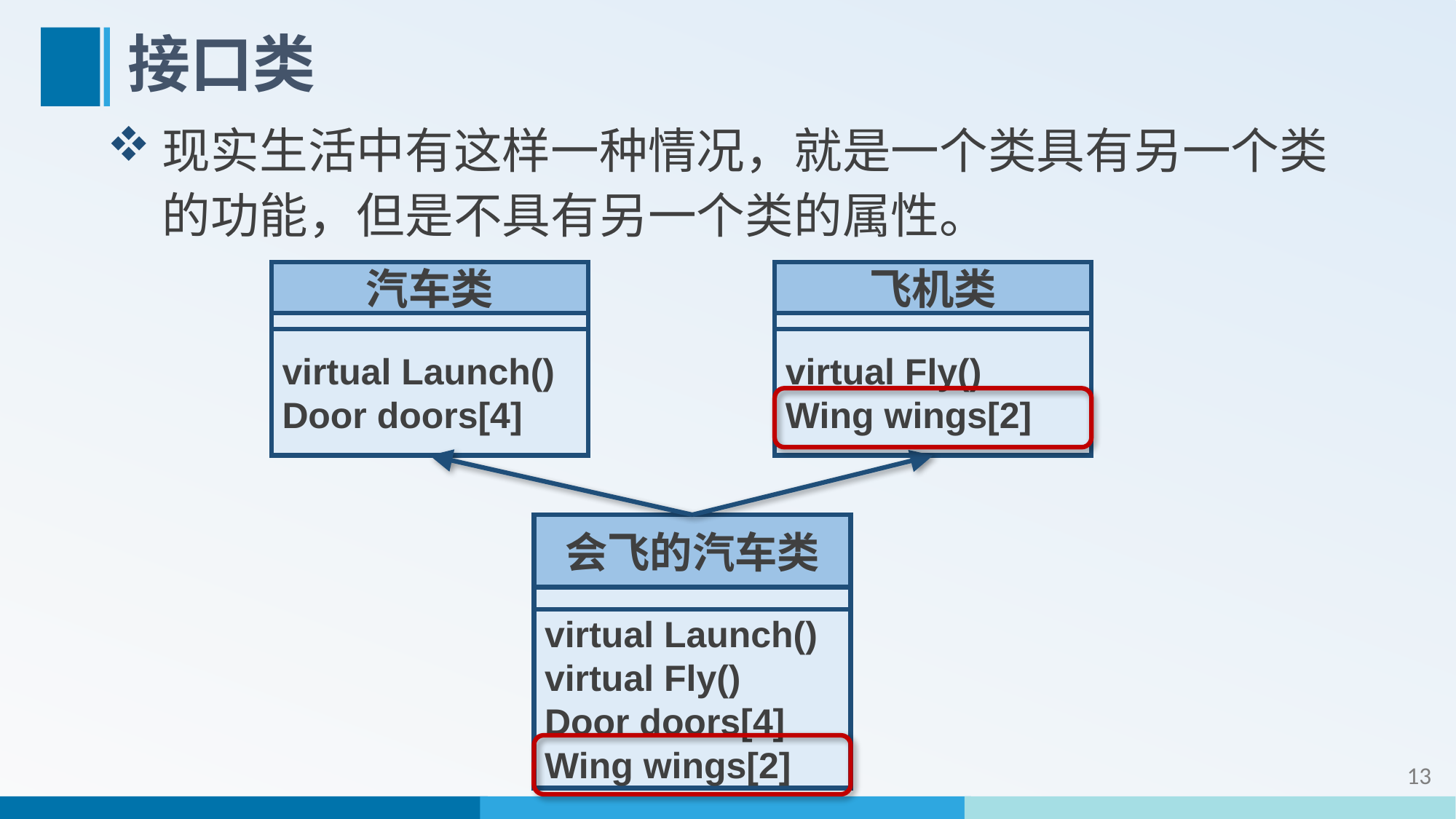

# 接口类
现实生活中有这样一种情况，就是一个类具有另一个类的功能，但是不具有另一个类的属性。
汽车类

virtual Launch()
Door doors[4]
飞机类

virtual Fly()
Wing wings[2]

会飞的汽车类

virtual Launch()
virtual Fly()
Door doors[4]
Wing wings[2]